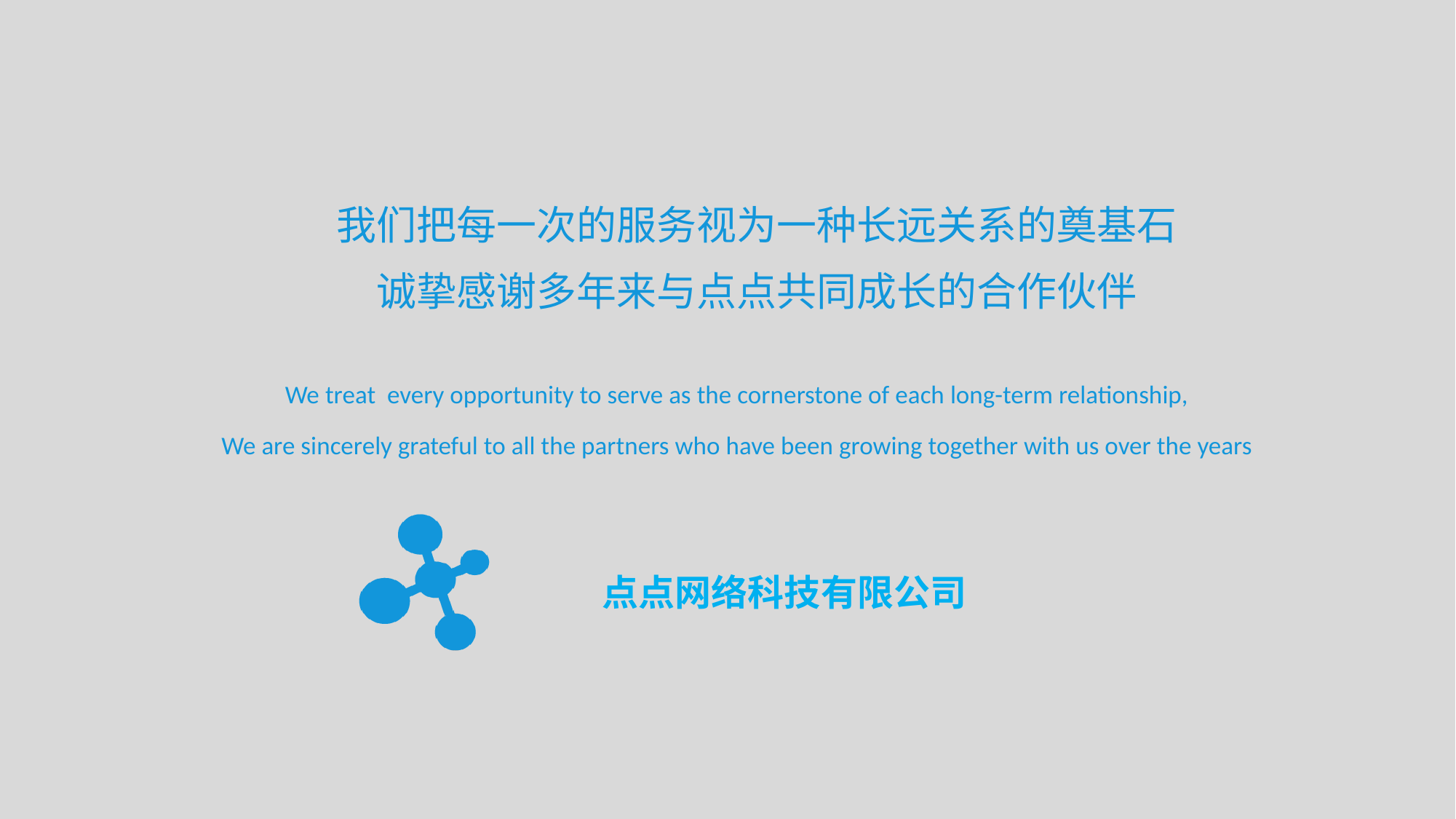

我们把每一次的服务视为一种长远关系的奠基石
诚挚感谢多年来与点点共同成长的合作伙伴
We treat  every opportunity to serve as the cornerstone of each long-term relationship,
We are sincerely grateful to all the partners who have been growing together with us over the years